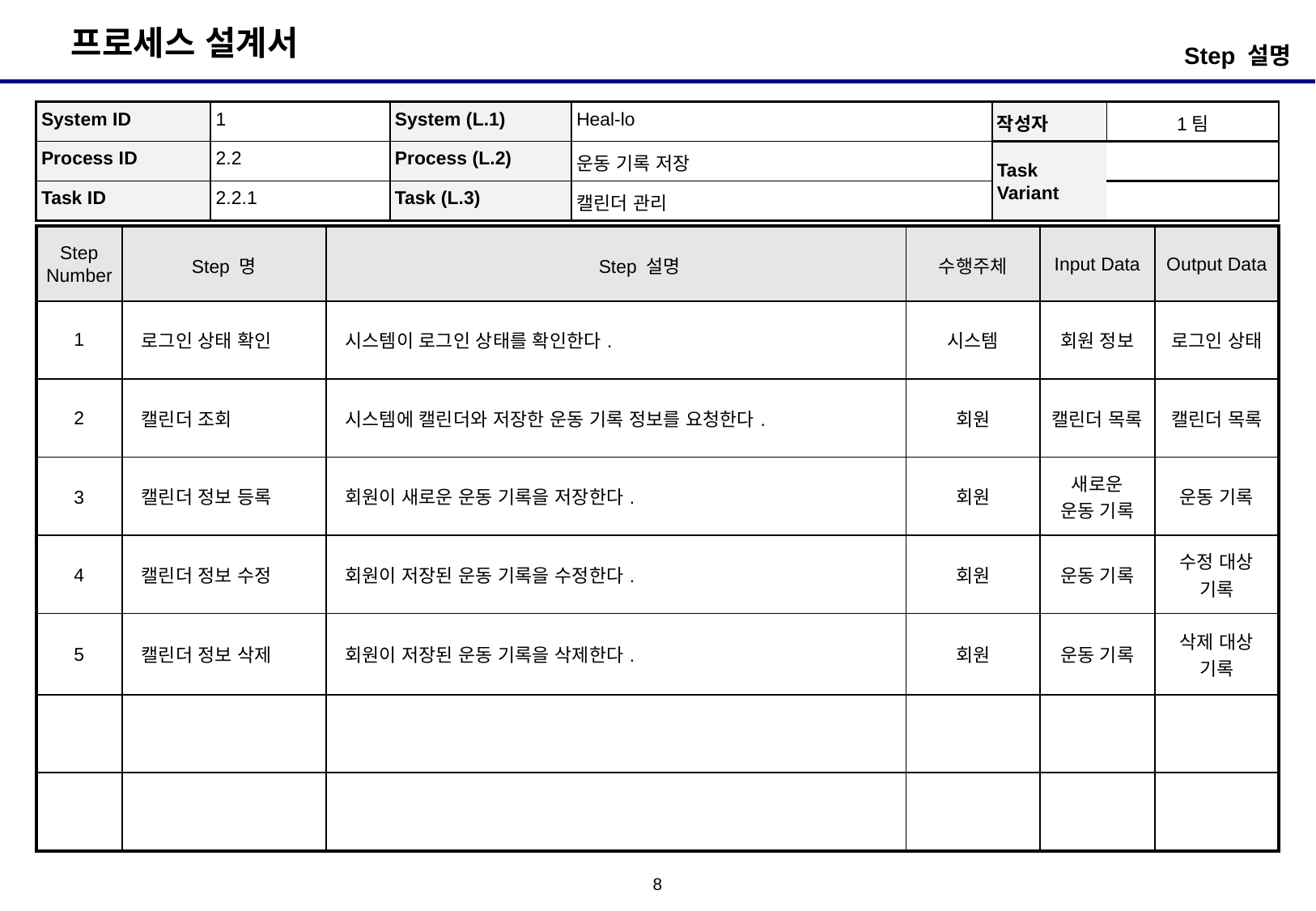

Step 설명
| System ID | 1 | System (L.1) | Heal-lo | 작성자 | 1팀 |
| --- | --- | --- | --- | --- | --- |
| Process ID | 2.2 | Process (L.2) | 운동 기록 저장 | Task Variant |  |
| Task ID | 2.2.1 | Task (L.3) | 캘린더 관리 |  |  |
| Step Number | Step 명 | Step 설명 | 수행주체 | Input Data | Output Data |
| --- | --- | --- | --- | --- | --- |
| 1 | 로그인 상태 확인 | 시스템이 로그인 상태를 확인한다. | 시스템 | 회원 정보 | 로그인 상태 |
| 2 | 캘린더 조회 | 시스템에 캘린더와 저장한 운동 기록 정보를 요청한다. | 회원 | 캘린더 목록 | 캘린더 목록 |
| 3 | 캘린더 정보 등록 | 회원이 새로운 운동 기록을 저장한다. | 회원 | 새로운 운동 기록 | 운동 기록 |
| 4 | 캘린더 정보 수정 | 회원이 저장된 운동 기록을 수정한다. | 회원 | 운동 기록 | 수정 대상 기록 |
| 5 | 캘린더 정보 삭제 | 회원이 저장된 운동 기록을 삭제한다. | 회원 | 운동 기록 | 삭제 대상 기록 |
|  |  |  |  |  |  |
|  |  |  |  |  |  |